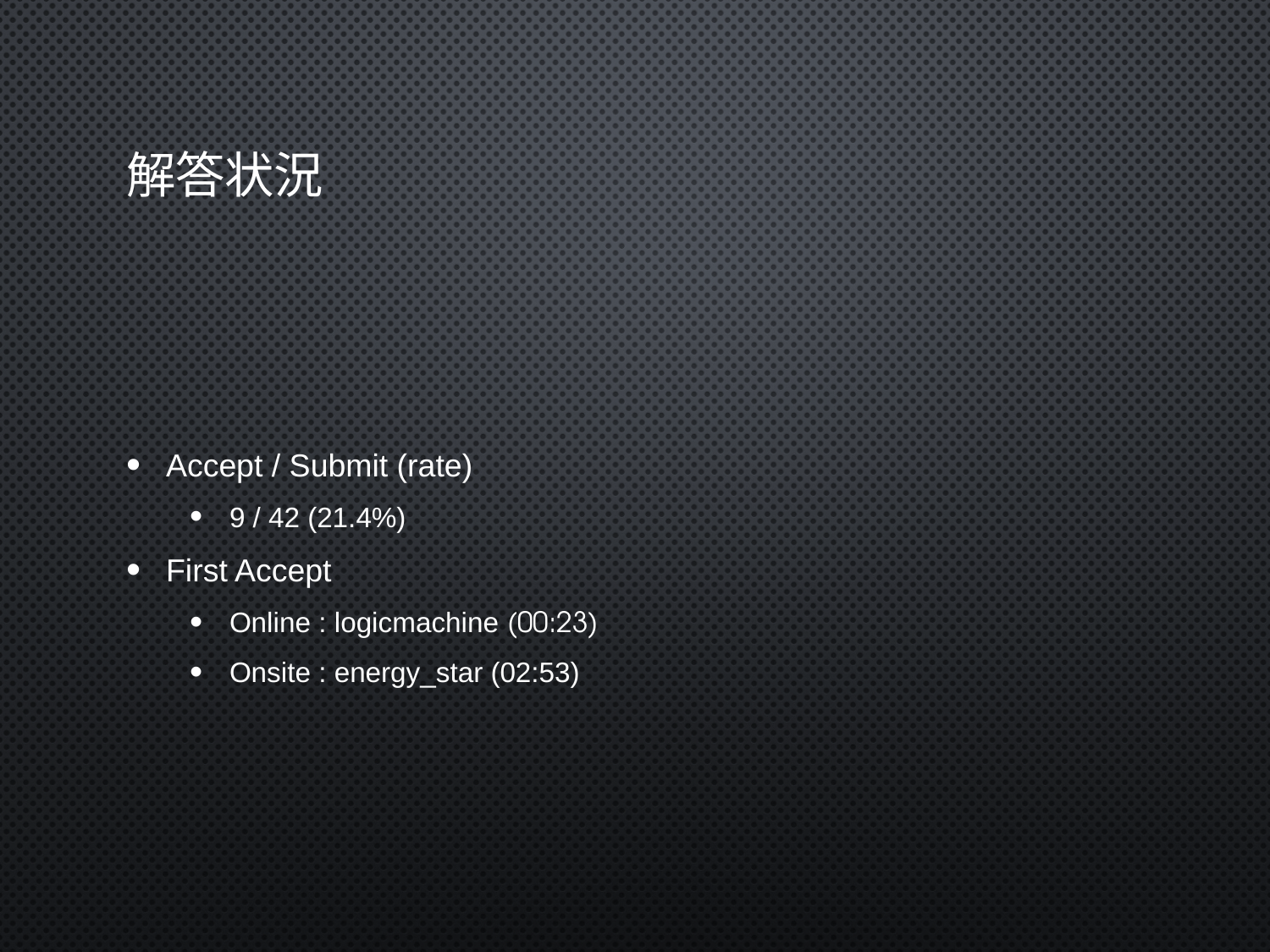

# 解答状況
Accept / Submit (rate)
9 / 42 (21.4%)
First Accept
Online : logicmachine (00:23)
Onsite : energy_star (02:53)